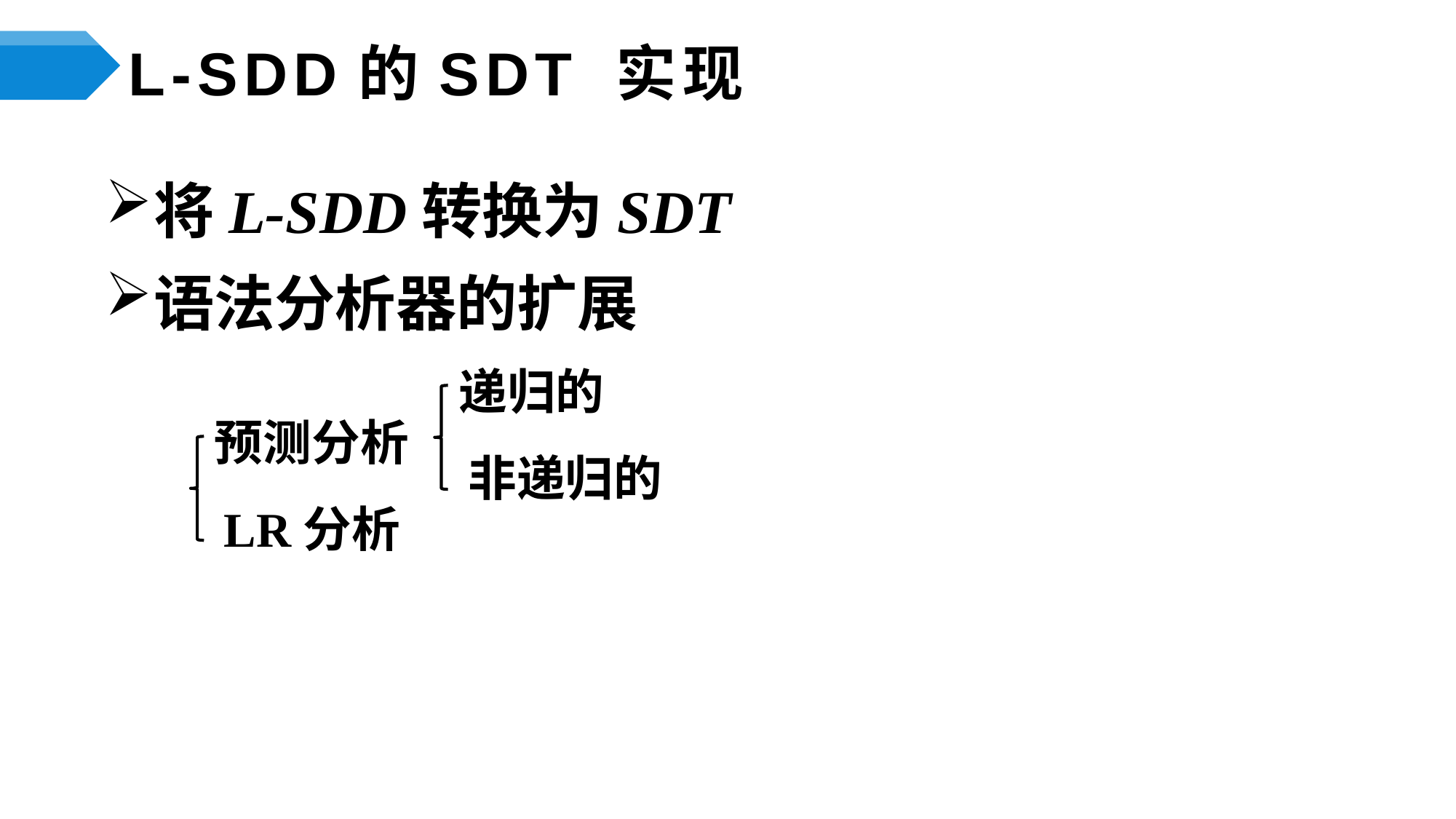

# L-SDD的SDT 实现
将L-SDD转换为SDT
语法分析器的扩展

递归的

预测分析

非递归的
LR分析